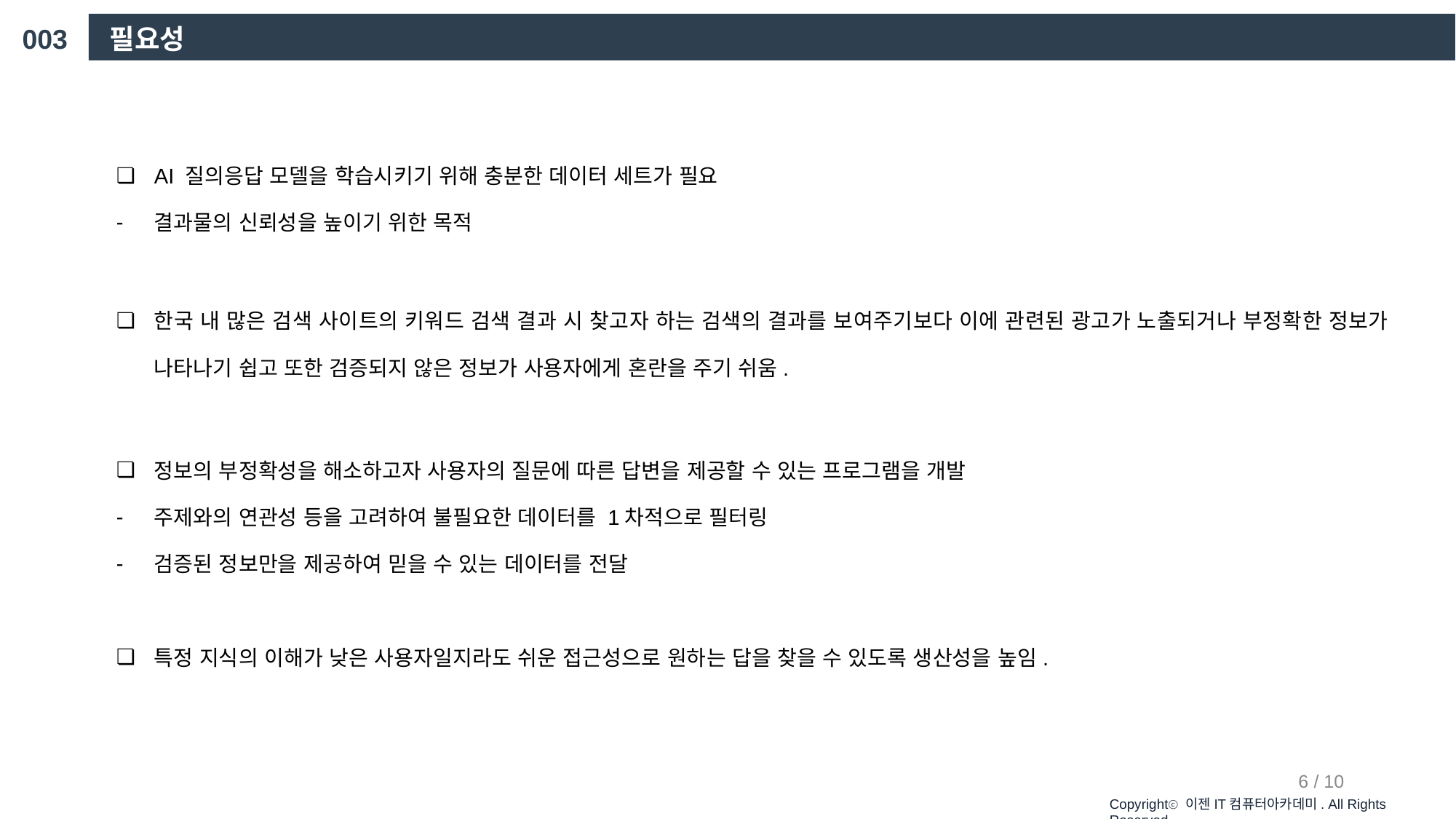

003
필요성

AI 질의응답 모델을 학습시키기 위해 충분한 데이터 세트가 필요
결과물의 신뢰성을 높이기 위한 목적

한국 내 많은 검색 사이트의 키워드 검색 결과 시 찾고자 하는 검색의 결과를 보여주기보다 이에 관련된 광고가 노출되거나 부정확한 정보가 나타나기 쉽고 또한 검증되지 않은 정보가 사용자에게 혼란을 주기 쉬움.

정보의 부정확성을 해소하고자 사용자의 질문에 따른 답변을 제공할 수 있는 프로그램을 개발
주제와의 연관성 등을 고려하여 불필요한 데이터를 1차적으로 필터링
검증된 정보만을 제공하여 믿을 수 있는 데이터를 전달

특정 지식의 이해가 낮은 사용자일지라도 쉬운 접근성으로 원하는 답을 찾을 수 있도록 생산성을 높임.

6 / 10